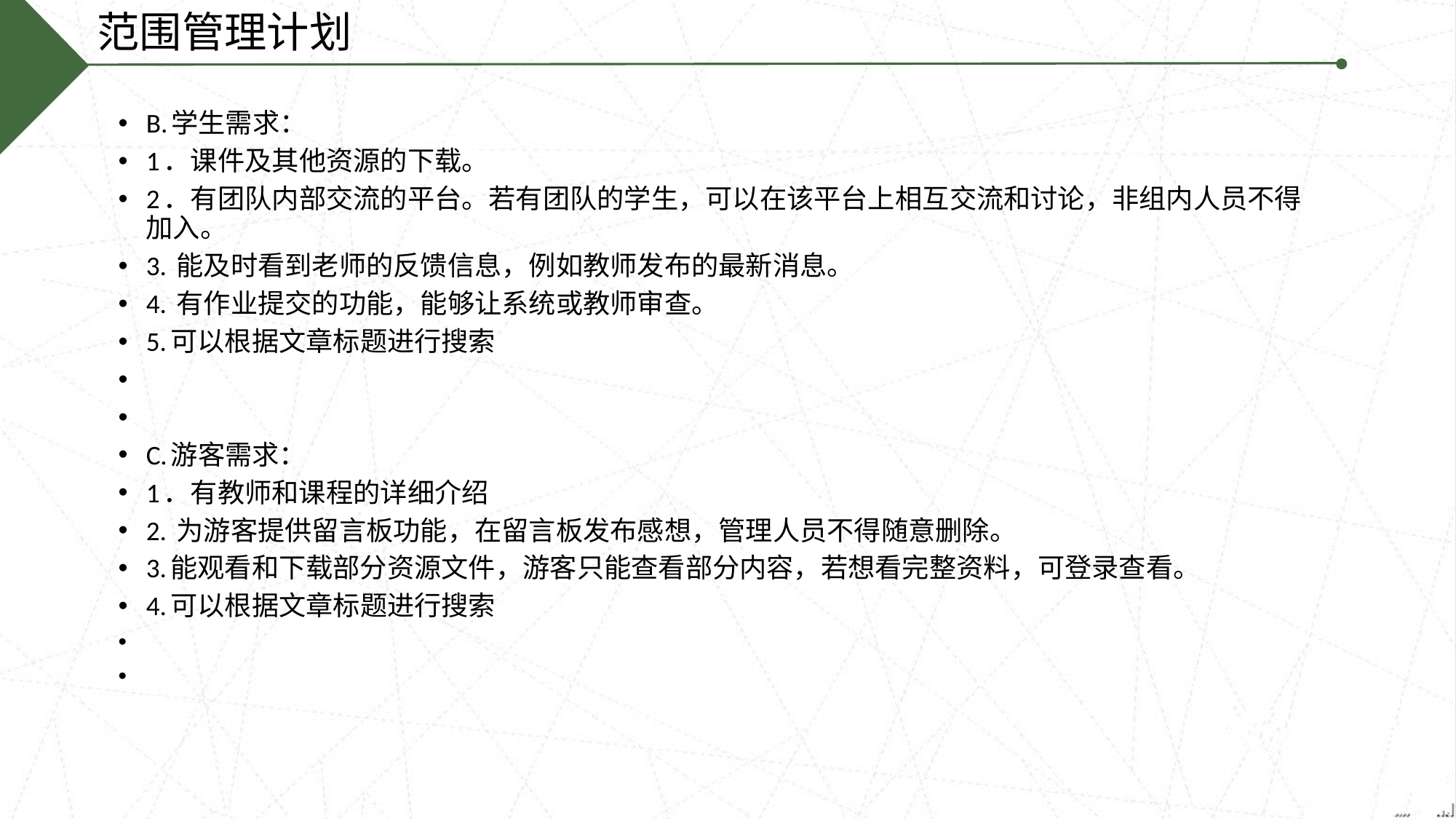

范围管理计划

B.学生需求：
1．课件及其他资源的下载。
2．有团队内部交流的平台。若有团队的学生，可以在该平台上相互交流和讨论，非组内人员不得加入。
3. 能及时看到老师的反馈信息，例如教师发布的最新消息。
4. 有作业提交的功能，能够让系统或教师审查。
5.可以根据文章标题进行搜索

C.游客需求：
1．有教师和课程的详细介绍
2. 为游客提供留言板功能，在留言板发布感想，管理人员不得随意删除。
3.能观看和下载部分资源文件，游客只能查看部分内容，若想看完整资料，可登录查看。
4.可以根据文章标题进行搜索